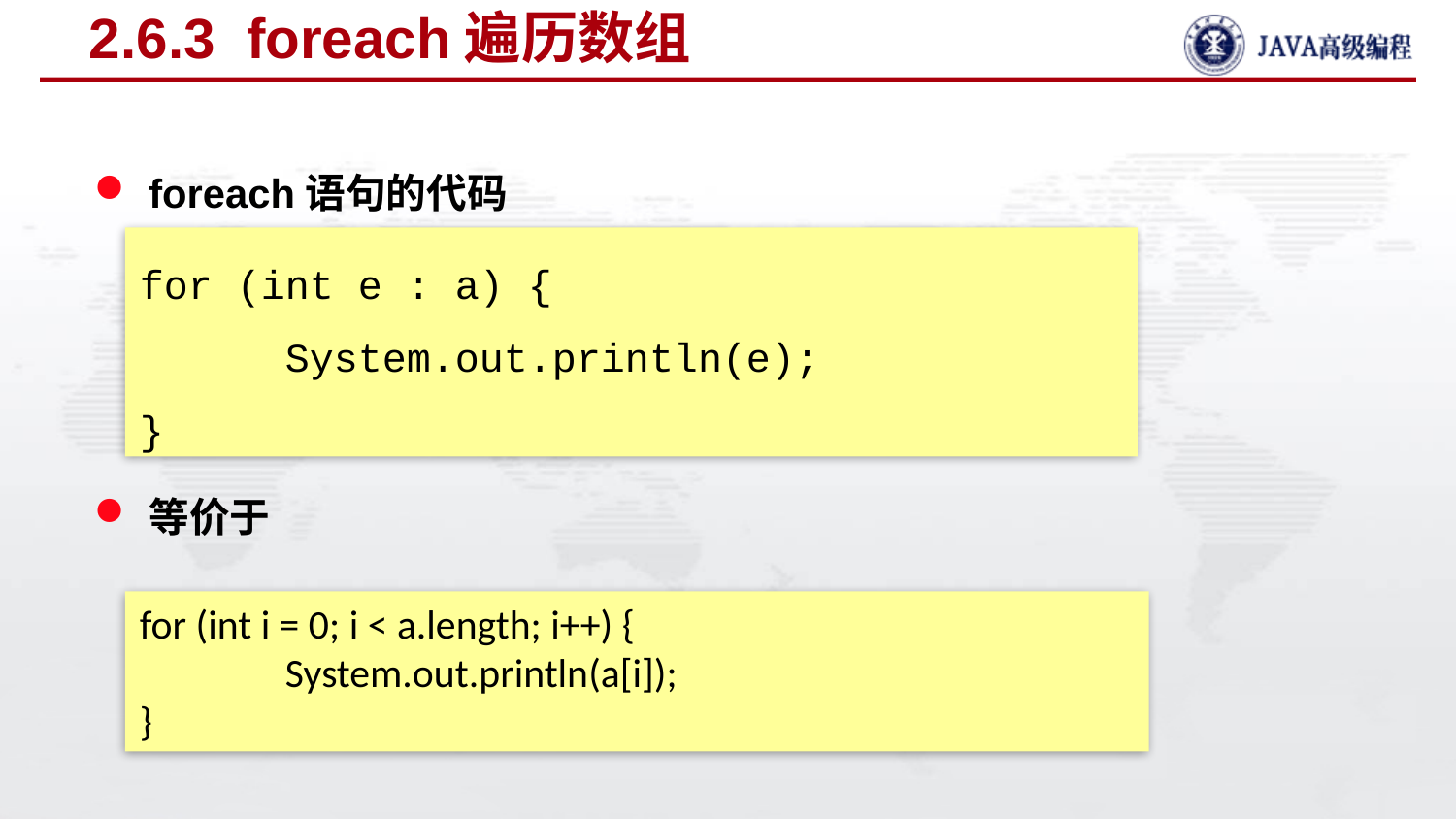

# 2.6.3  foreach遍历数组
foreach语句的代码

等价于
for (int e : a) {
	System.out.println(e);
}
for (int i = 0; i < a.length; i++) {
	System.out.println(a[i]);
}